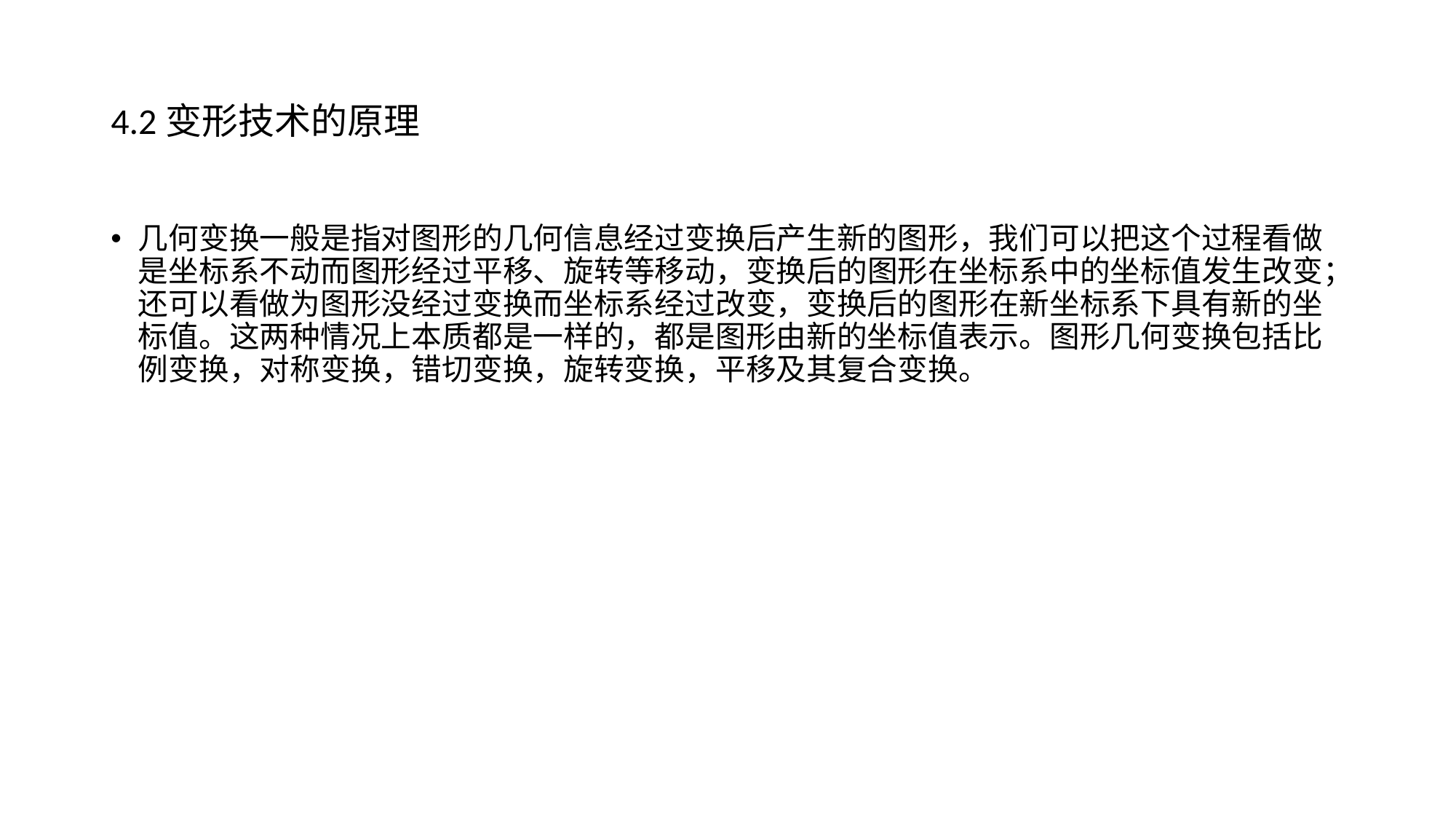

# 4.2变形技术的原理
几何变换一般是指对图形的几何信息经过变换后产生新的图形，我们可以把这个过程看做是坐标系不动而图形经过平移、旋转等移动，变换后的图形在坐标系中的坐标值发生改变；还可以看做为图形没经过变换而坐标系经过改变，变换后的图形在新坐标系下具有新的坐标值。这两种情况上本质都是一样的，都是图形由新的坐标值表示。图形几何变换包括比例变换，对称变换，错切变换，旋转变换，平移及其复合变换。